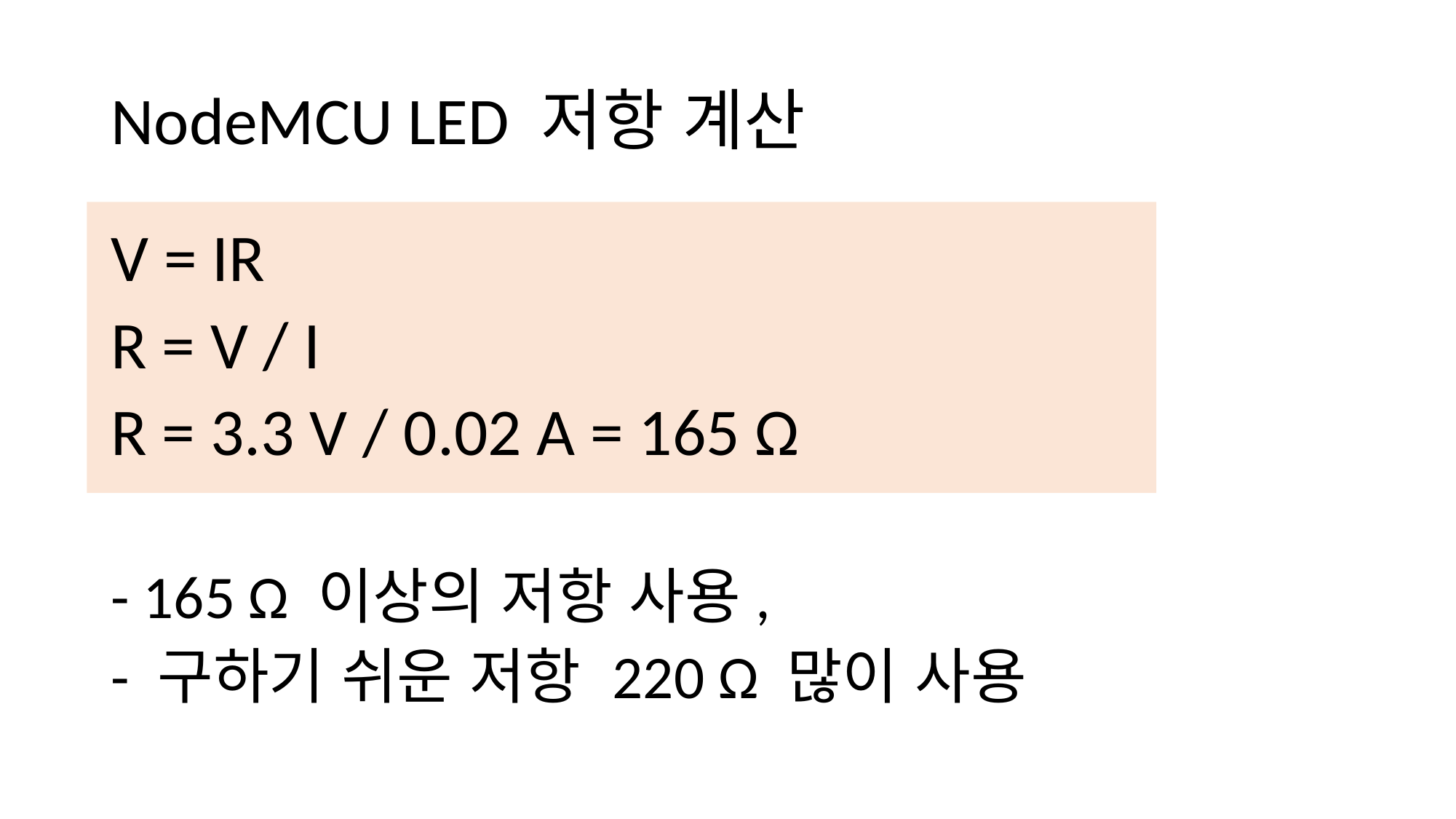

# NodeMCU LED 저항 계산

V = IR
R = V / I
R = 3.3 V / 0.02 A = 165 Ω
- 165 Ω 이상의 저항 사용,
- 구하기 쉬운 저항 220 Ω 많이 사용